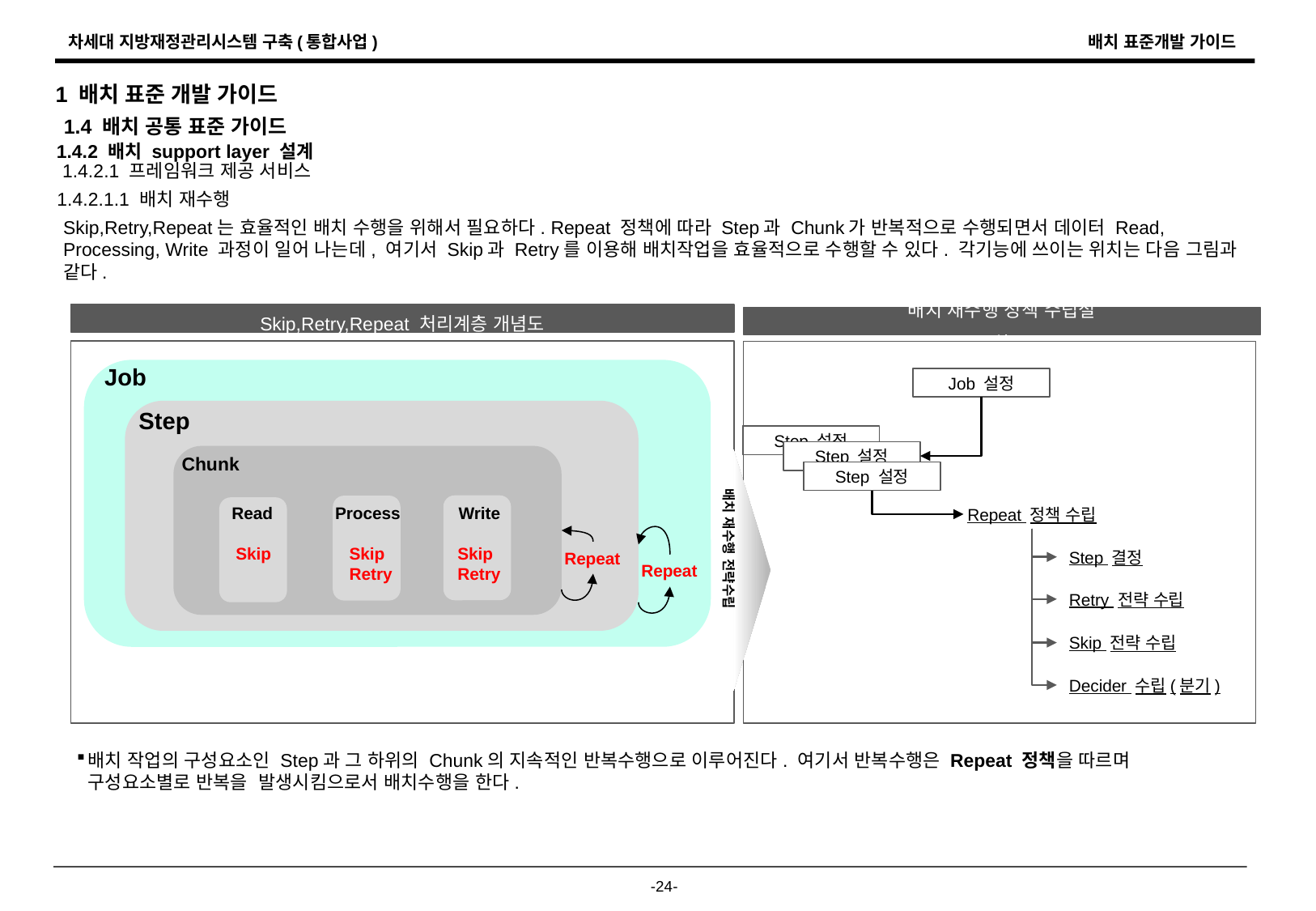

1 배치 표준 개발 가이드
1.4 배치 공통 표준 가이드
1.4.2 배치 support layer 설계
1.4.2.1 프레임워크 제공 서비스
1.4.2.1.1 배치 재수행
Skip,Retry,Repeat는 효율적인 배치 수행을 위해서 필요하다. Repeat 정책에 따라 Step과 Chunk가 반복적으로 수행되면서 데이터 Read, Processing, Write 과정이 일어 나는데, 여기서 Skip과 Retry를 이용해 배치작업을 효율적으로 수행할 수 있다. 각기능에 쓰이는 위치는 다음 그림과 같다.
Skip,Retry,Repeat 처리계층 개념도
배치 재수행 정책 수립절
차

Job

Job 설정
Step

Step 설정
Step 설정
Chunk

Step 설정
배치 재수행 전략수립

Read
Write
Process

Repeat 정책 수립
Skip
Skip
Retry
Skip
Retry
Repeat
Step 결정

Repeat
Retry 전략 수립
Skip 전략 수립
Decider 수립(분기)
배치 작업의 구성요소인 Step과 그 하위의 Chunk의 지속적인 반복수행으로 이루어진다. 여기서 반복수행은 Repeat 정책을 따르며 구성요소별로 반복을  발생시킴으로서 배치수행을 한다.